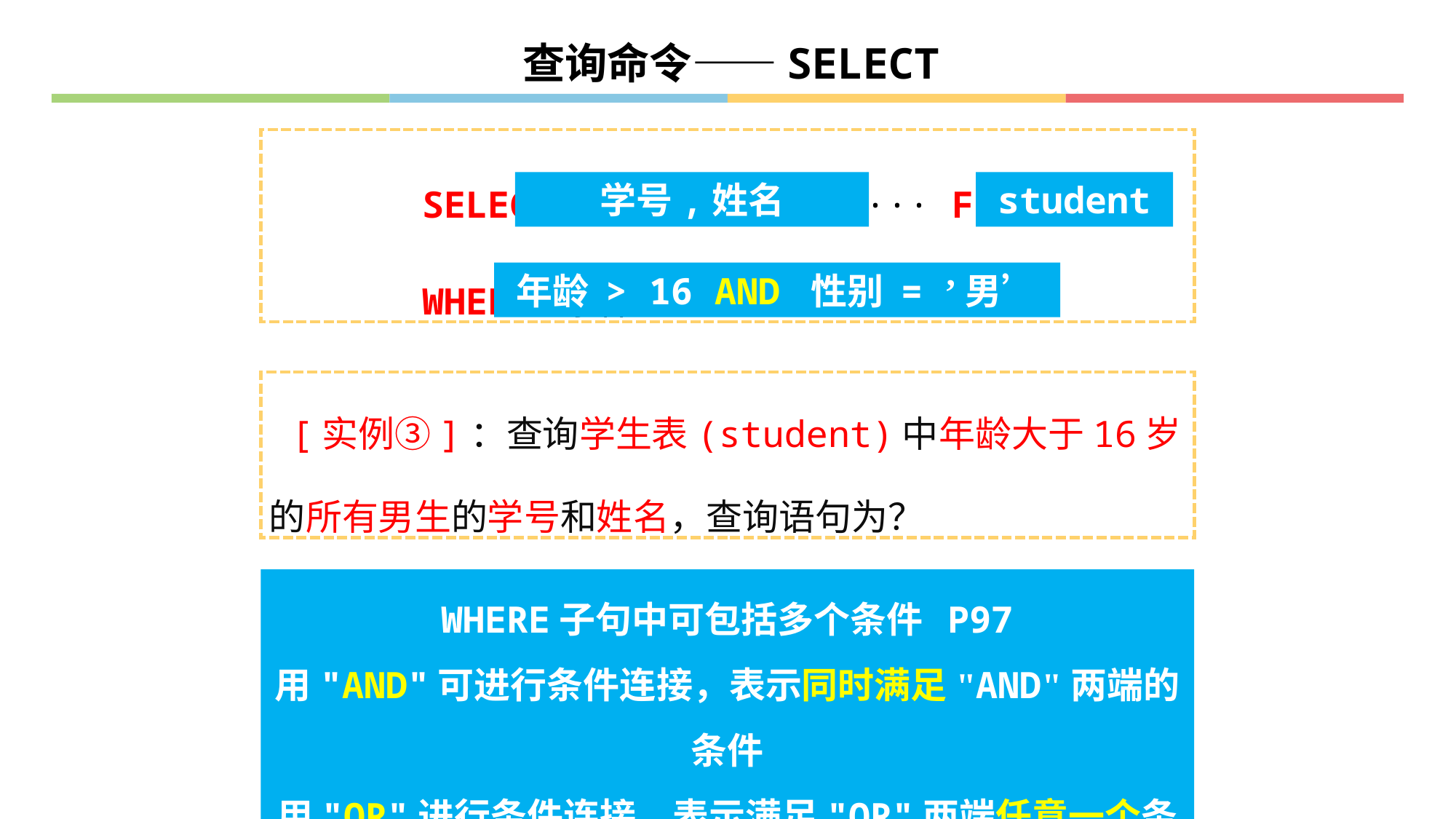

查询命令——SELECT
       SELECT 字段1,字段2, ··· FROM 表名
       WHERE 条件
学号,姓名
student
年龄 > 16 AND 性别 = ’男’
 [实例③]：查询学生表(student)中年龄大于16岁的所有男生的学号和姓名，查询语句为？
WHERE子句中可包括多个条件  P97
用"AND"可进行条件连接，表示同时满足"AND"两端的条件
用"OR"进行条件连接，表示满足"OR"两端任意一个条件